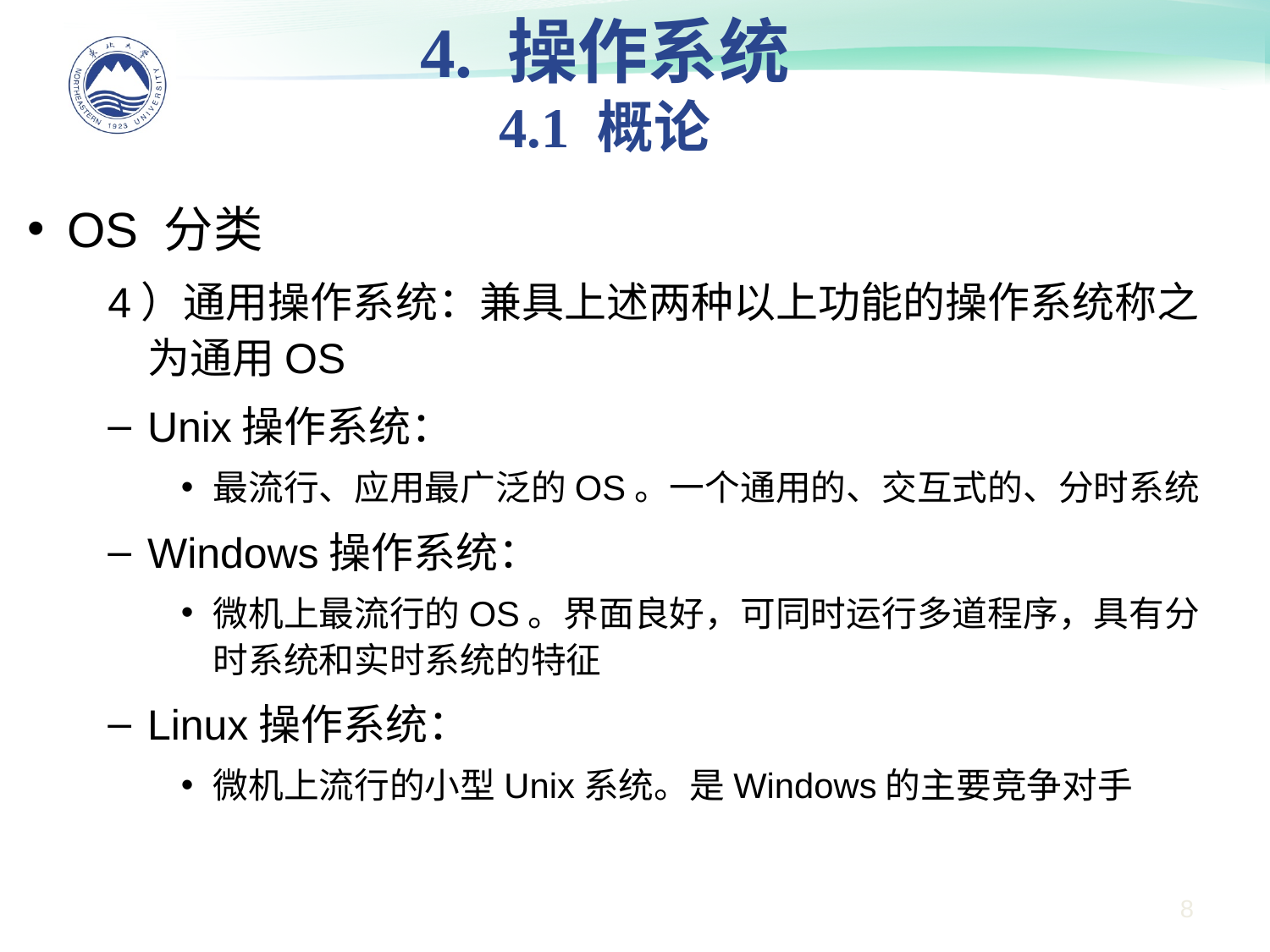

4. 操作系统
4.1 概论
OS 分类
4）通用操作系统：兼具上述两种以上功能的操作系统称之为通用OS
Unix操作系统：
最流行、应用最广泛的OS。一个通用的、交互式的、分时系统
Windows操作系统：
微机上最流行的OS。界面良好，可同时运行多道程序，具有分时系统和实时系统的特征
Linux操作系统：
微机上流行的小型Unix系统。是Windows的主要竞争对手
8